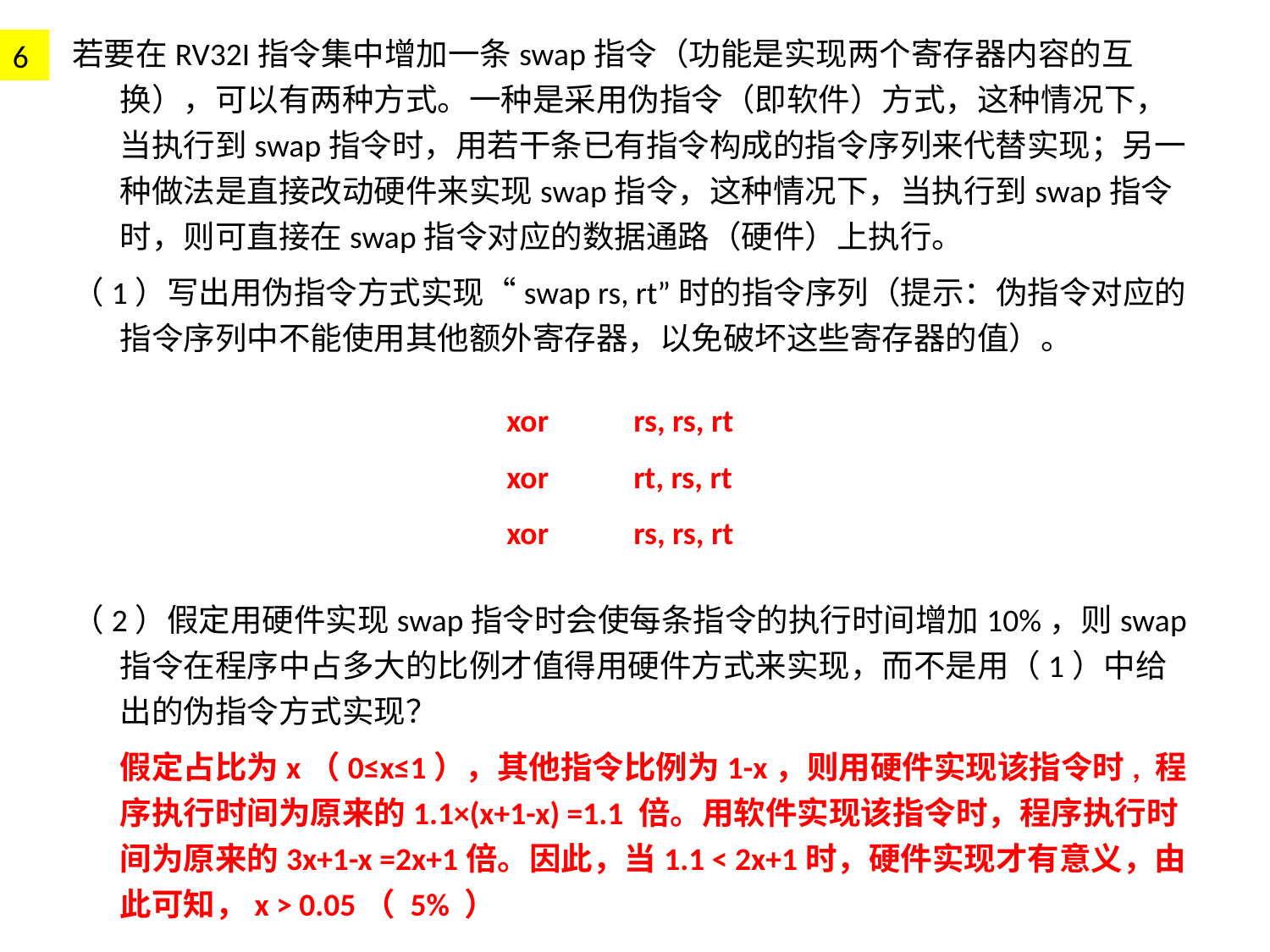

若要在RV32I指令集中增加一条swap指令（功能是实现两个寄存器内容的互换），可以有两种方式。一种是采用伪指令（即软件）方式，这种情况下，当执行到swap指令时，用若干条已有指令构成的指令序列来代替实现；另一种做法是直接改动硬件来实现swap指令，这种情况下，当执行到swap指令时，则可直接在swap指令对应的数据通路（硬件）上执行。
（1）写出用伪指令方式实现“swap rs, rt”时的指令序列（提示：伪指令对应的指令序列中不能使用其他额外寄存器，以免破坏这些寄存器的值）。

（2）假定用硬件实现swap指令时会使每条指令的执行时间增加10%，则swap指令在程序中占多大的比例才值得用硬件方式来实现，而不是用（1）中给出的伪指令方式实现？
	假定占比为x（0≤x≤1），其他指令比例为1-x，则用硬件实现该指令时, 程序执行时间为原来的1.1×(x+1-x) =1.1 倍。用软件实现该指令时，程序执行时间为原来的3x+1-x =2x+1倍。因此，当1.1 < 2x+1时，硬件实现才有意义，由此可知，x > 0.05（ 5% ）

6
	xor	rs, rs, rt
	xor	rt, rs, rt
	xor	rs, rs, rt